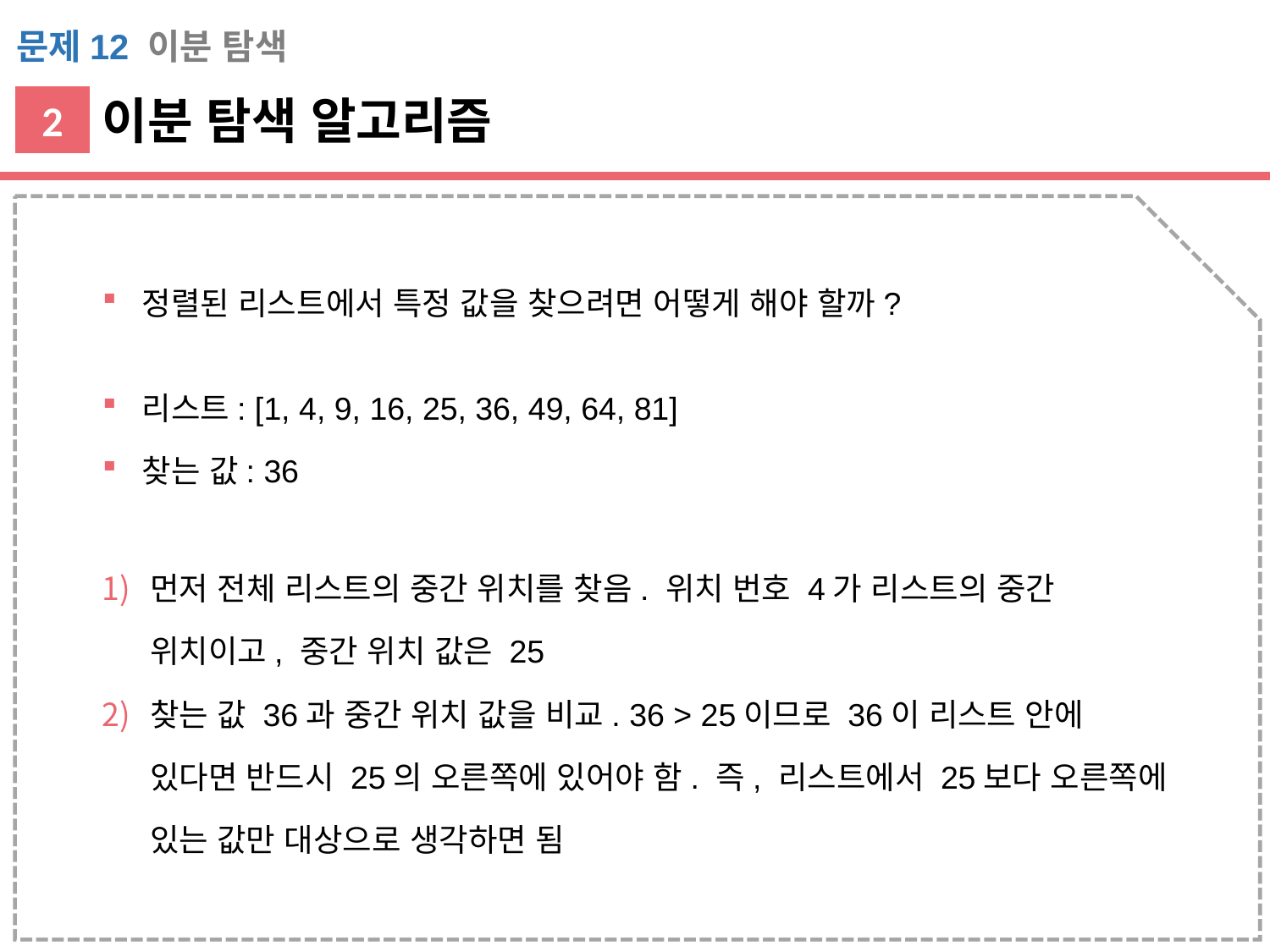

문제12 이분 탐색
이분 탐색 알고리즘
2

정렬된 리스트에서 특정 값을 찾으려면 어떻게 해야 할까?

리스트: [1, 4, 9, 16, 25, 36, 49, 64, 81]
찾는 값: 36
먼저 전체 리스트의 중간 위치를 찾음. 위치 번호 4가 리스트의 중간
위치이고, 중간 위치 값은 25
찾는 값 36과 중간 위치 값을 비교. 36 > 25이므로 36이 리스트 안에
있다면 반드시 25의 오른쪽에 있어야 함. 즉, 리스트에서 25보다 오른쪽에 있는 값만 대상으로 생각하면 됨